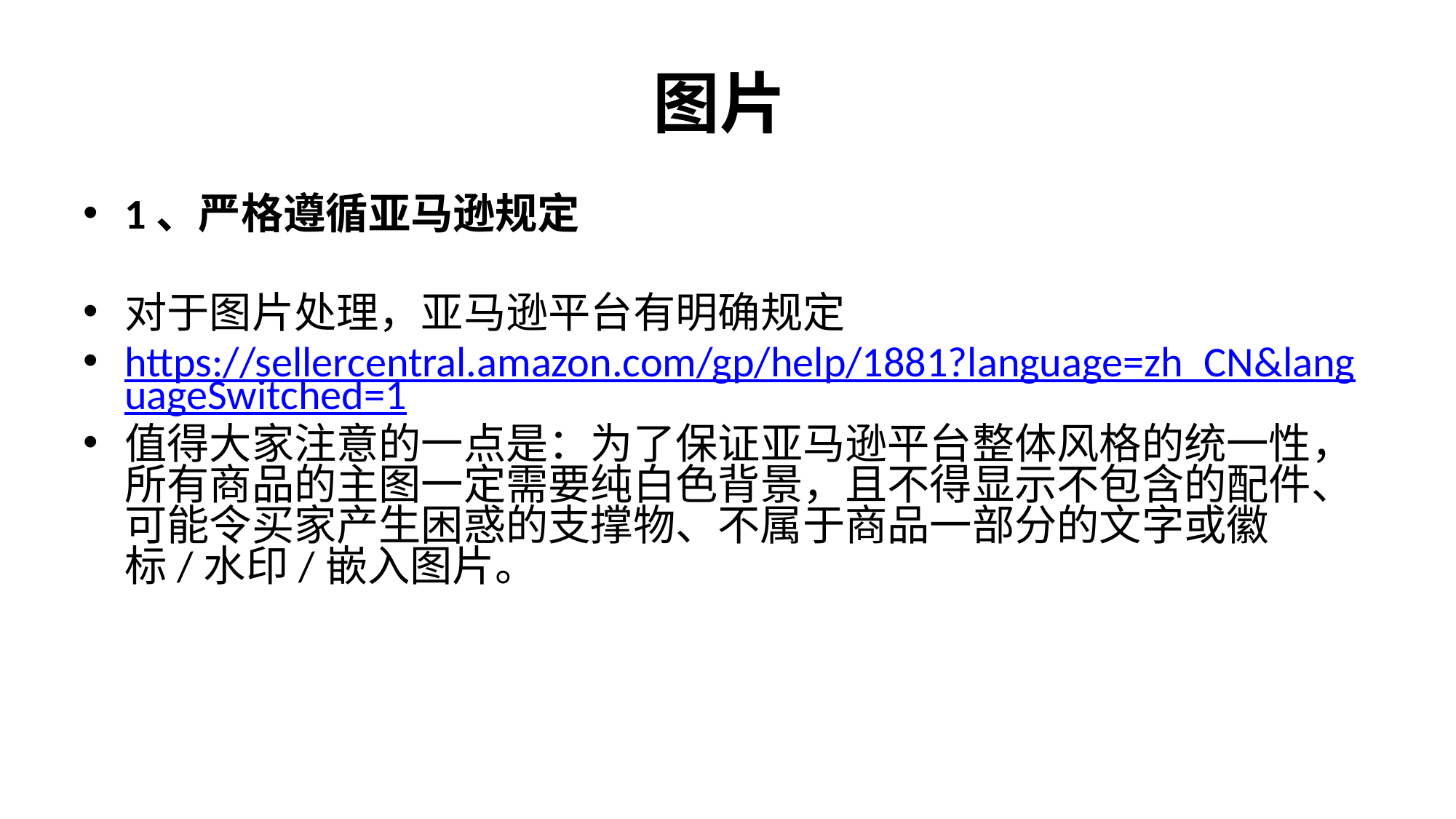

# 图片
1、严格遵循亚马逊规定

对于图片处理，亚马逊平台有明确规定
https://sellercentral.amazon.com/gp/help/1881?language=zh_CN&languageSwitched=1
值得大家注意的一点是：为了保证亚马逊平台整体风格的统一性，所有商品的主图一定需要纯白色背景，且不得显示不包含的配件、可能令买家产生困惑的支撑物、不属于商品一部分的文字或徽标/水印/嵌入图片。